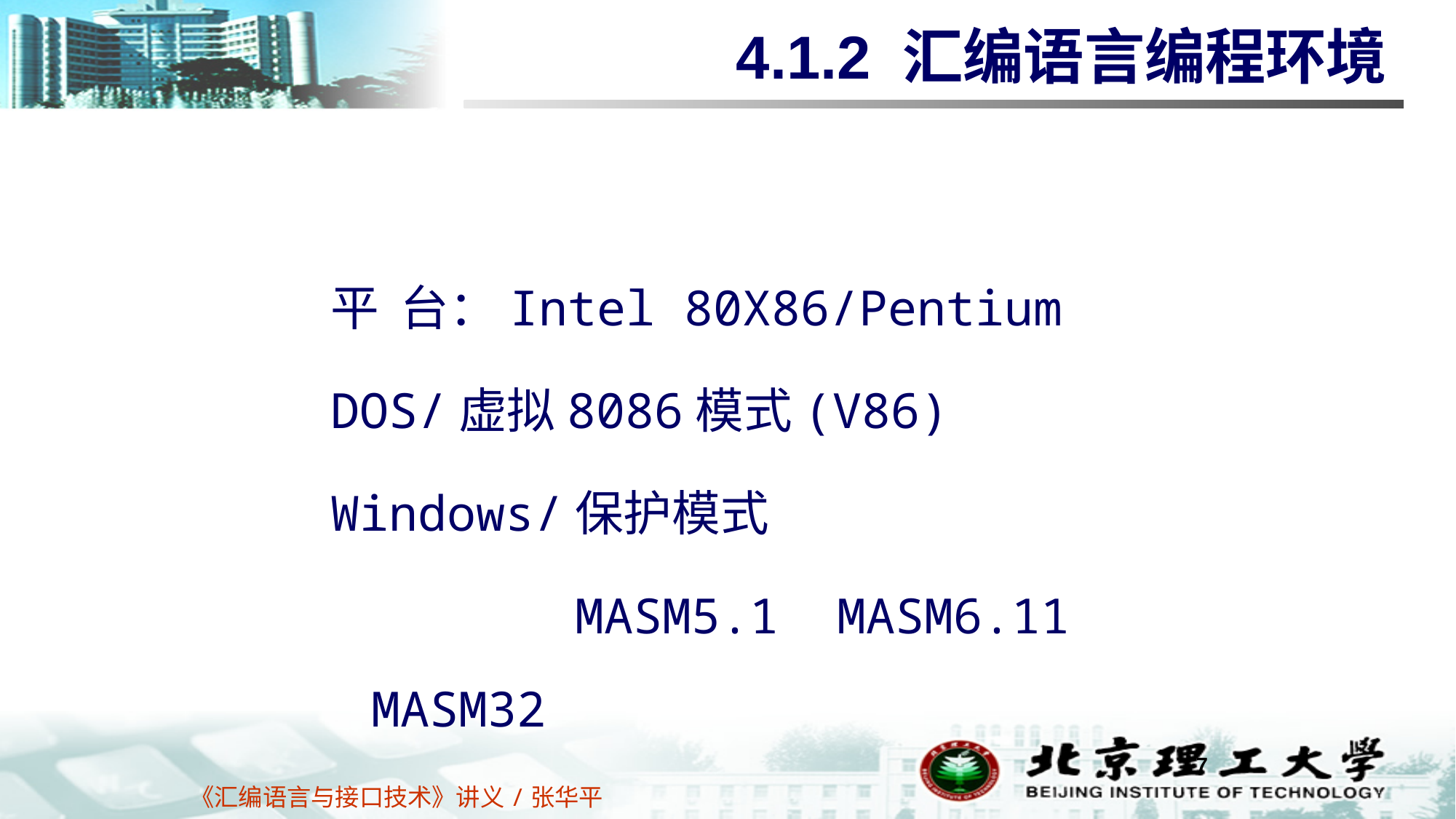

4.1.2 汇编语言编程环境
平  台：Intel 80X86/Pentium
DOS/虚拟8086模式(V86)
Windows/保护模式
	       MASM5.1  MASM6.11  MASM32

7